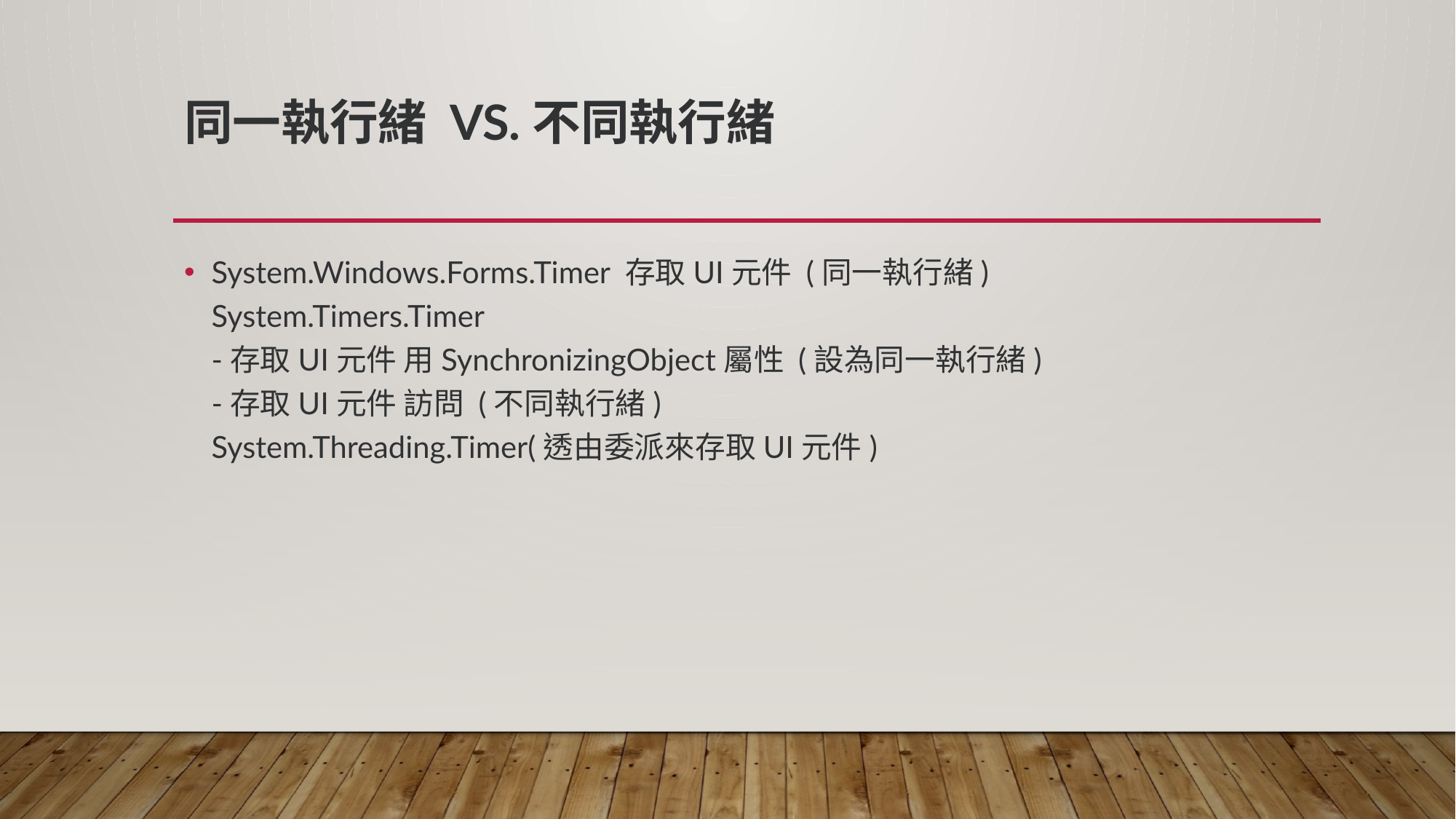

# 同一執行緒 VS.不同執行緒
System.Windows.Forms.Timer 存取UI元件 (同一執行緒)
System.Timers.Timer
-存取UI元件 用SynchronizingObject屬性 (設為同一執行緒)
-存取UI元件 訪問 (不同執行緒)
System.Threading.Timer(透由委派來存取UI元件)